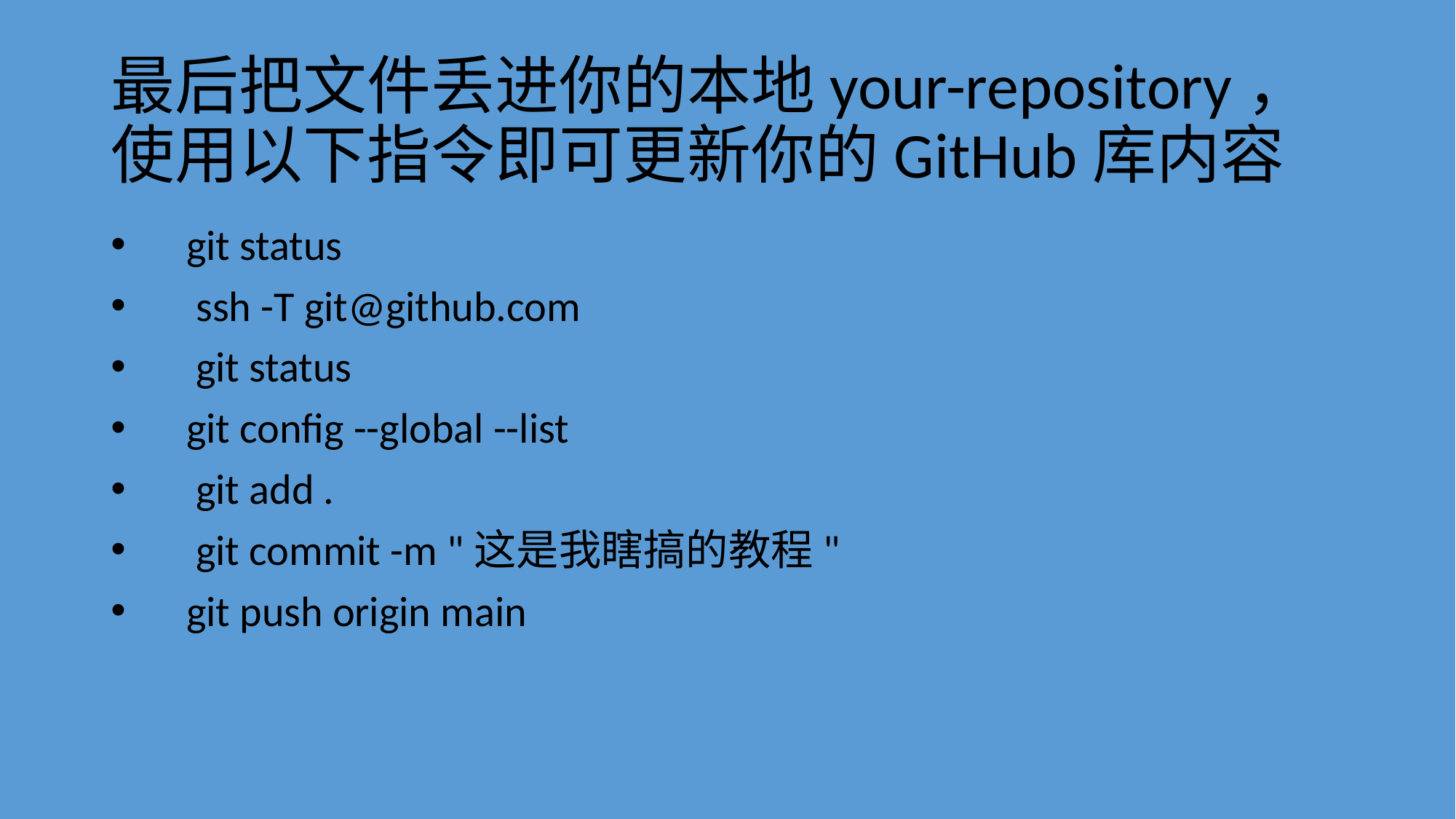

# 最后把文件丢进你的本地your-repository，使用以下指令即可更新你的GitHub库内容
     git status
      ssh -T git@github.com
      git status
     git config --global --list
      git add .
      git commit -m "这是我瞎搞的教程"
     git push origin main